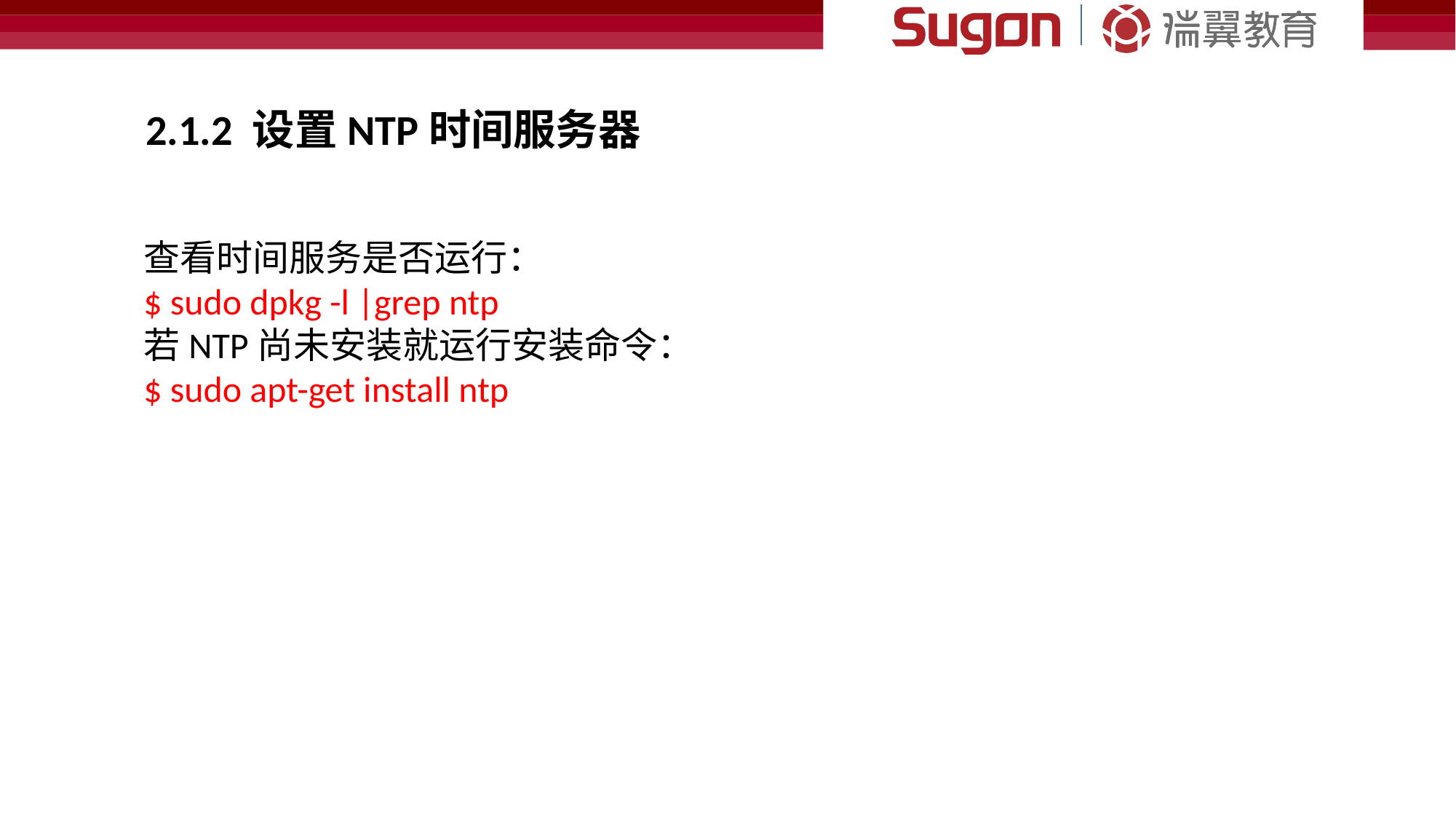

2.1.2 设置NTP时间服务器
查看时间服务是否运行：
$ sudo dpkg -l |grep ntp
若NTP尚未安装就运行安装命令：
$ sudo apt-get install ntp